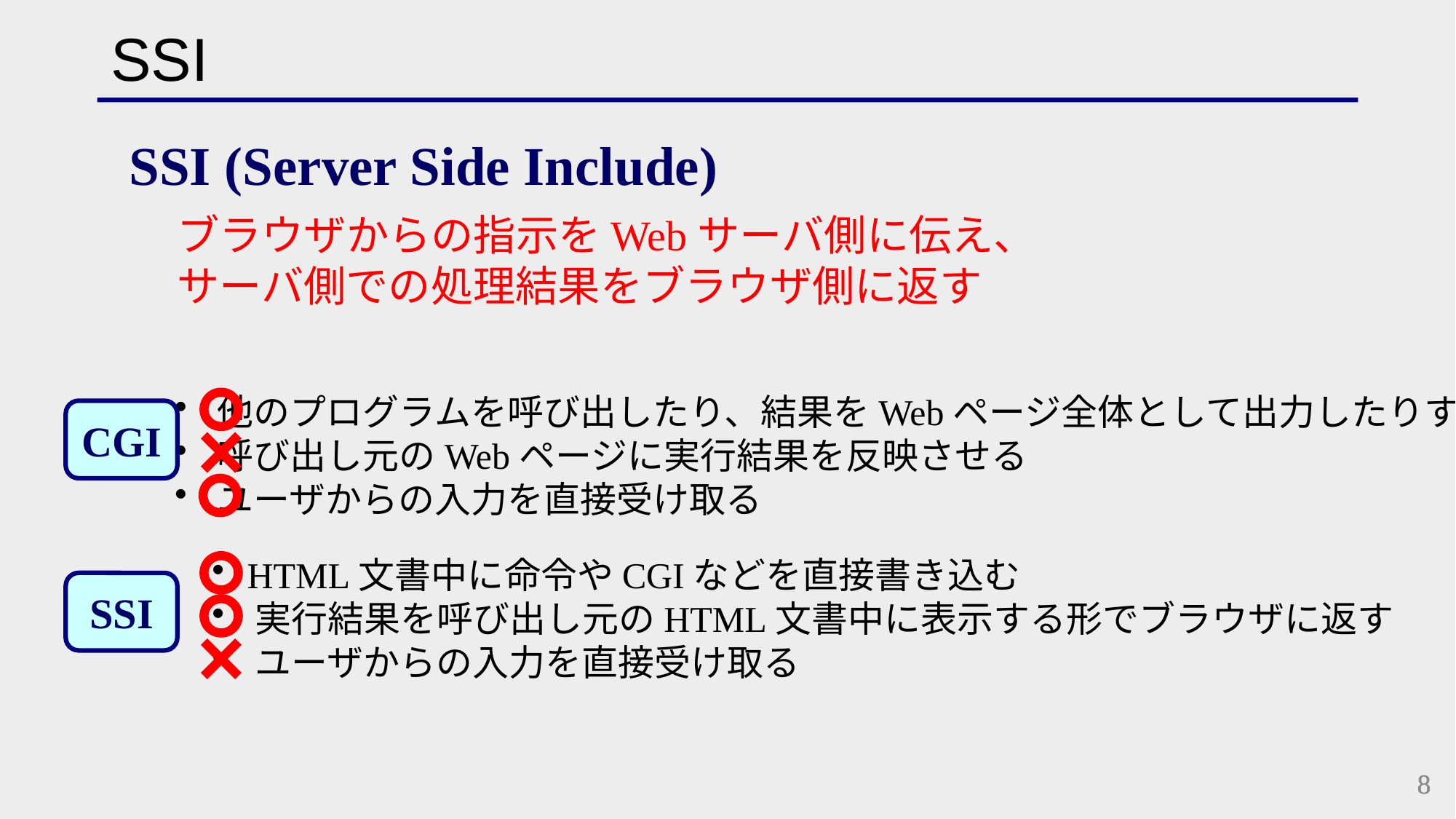

SSI
SSI (Server Side Include)
ブラウザからの指示をWebサーバ側に伝え、
サーバ側での処理結果をブラウザ側に返す
 他のプログラムを呼び出したり、結果をWebページ全体として出力したりする
 呼び出し元のWebページに実行結果を反映させる
 ユーザからの入力を直接受け取る

CGI

 HTML文書中に命令やCGIなどを直接書き込む
 実行結果を呼び出し元のHTML文書中に表示する形でブラウザに返す
 ユーザからの入力を直接受け取る

SSI

8
8
8